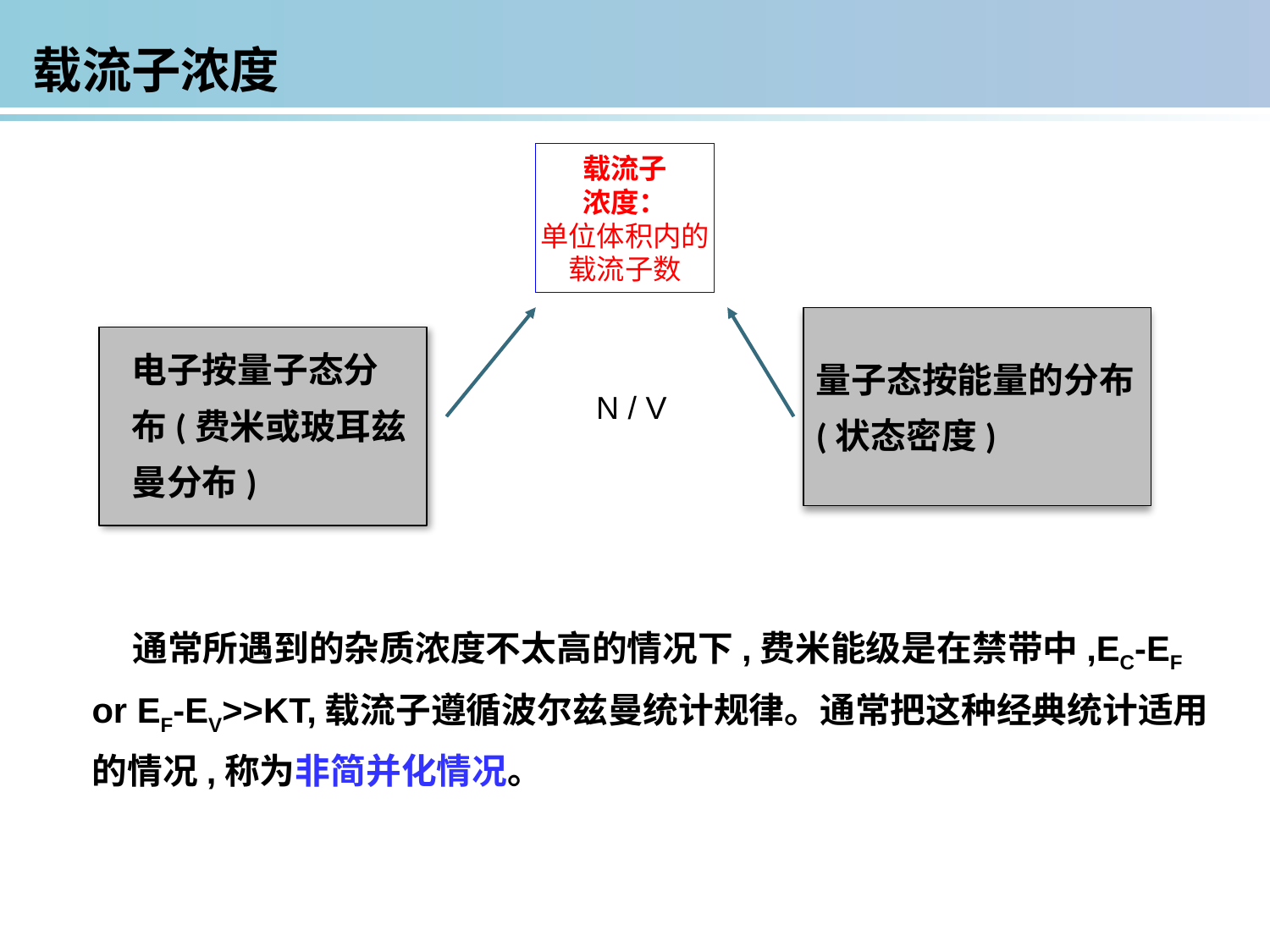

载流子浓度
载流子
浓度：
单位体积内的载流子数

电子按量子态分布(费米或玻耳兹曼分布)

量子态按能量的分布(状态密度)
N / V
    通常所遇到的杂质浓度不太高的情况下,费米能级是在禁带中,EC-EF or EF-EV>>KT,载流子遵循波尔兹曼统计规律。通常把这种经典统计适用的情况,称为非简并化情况。